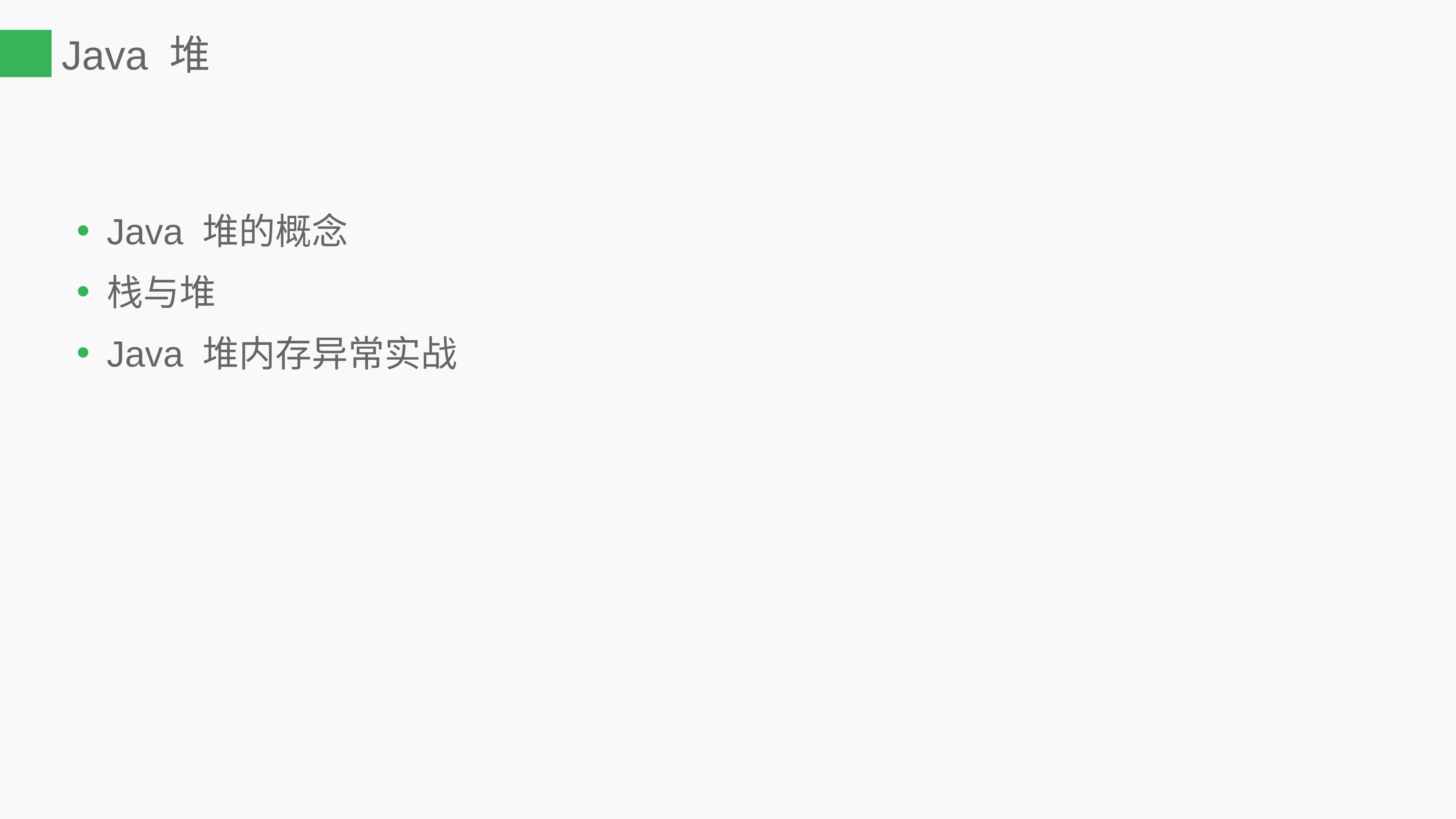

# Java 堆
Java 堆的概念
栈与堆
Java 堆内存异常实战